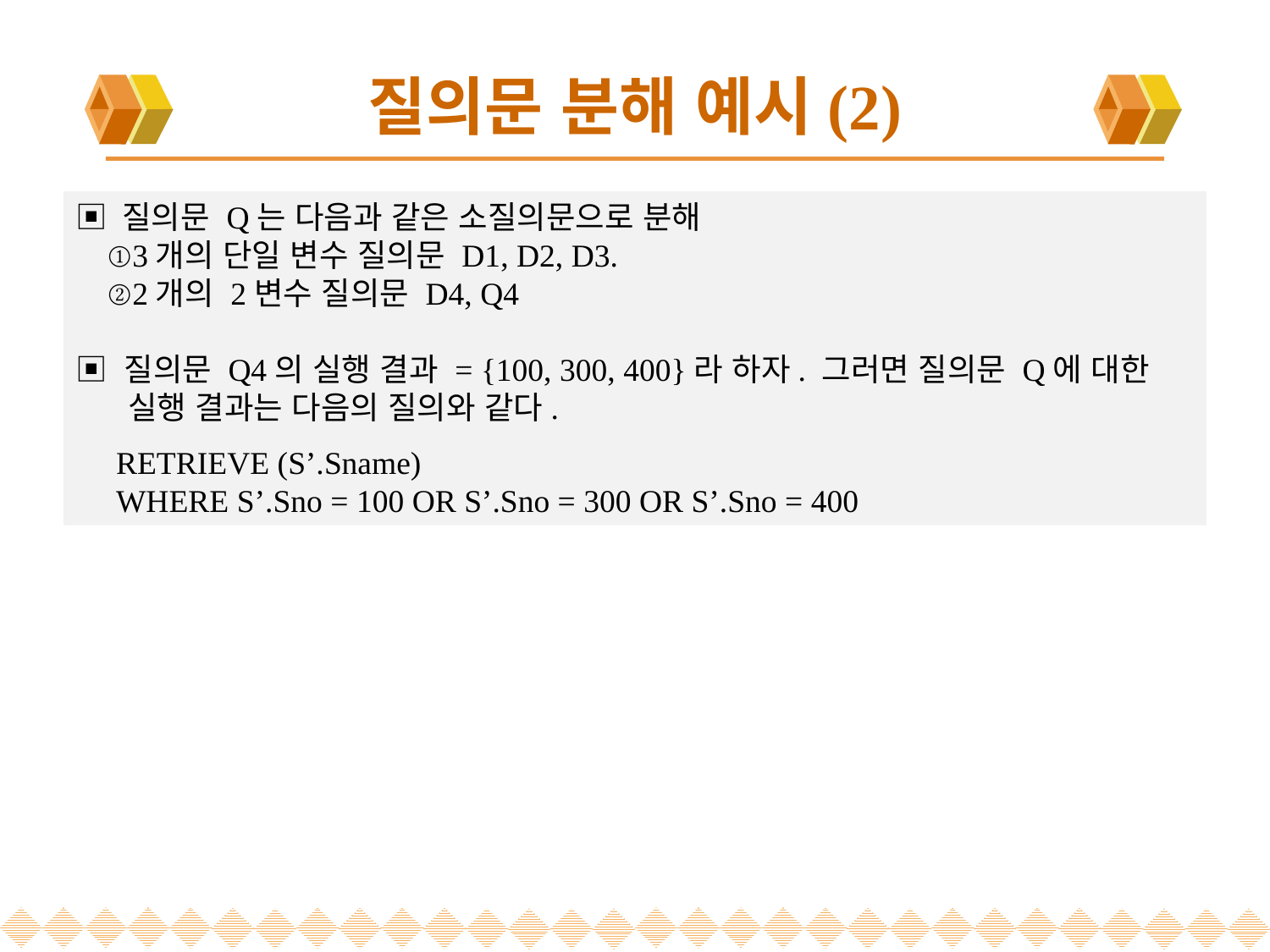

# 질의문 분해 예시(2)
▣ 질의문 Q는 다음과 같은 소질의문으로 분해
    ①3개의 단일 변수 질의문 D1, D2, D3.
    ②2개의 2변수 질의문 D4, Q4

▣ 질의문 Q4의 실행 결과 = {100, 300, 400}라 하자. 그러면 질의문 Q에 대한
     실행 결과는 다음의 질의와 같다.

     RETRIEVE (S’.Sname)
     WHERE S’.Sno = 100 OR S’.Sno = 300 OR S’.Sno = 400